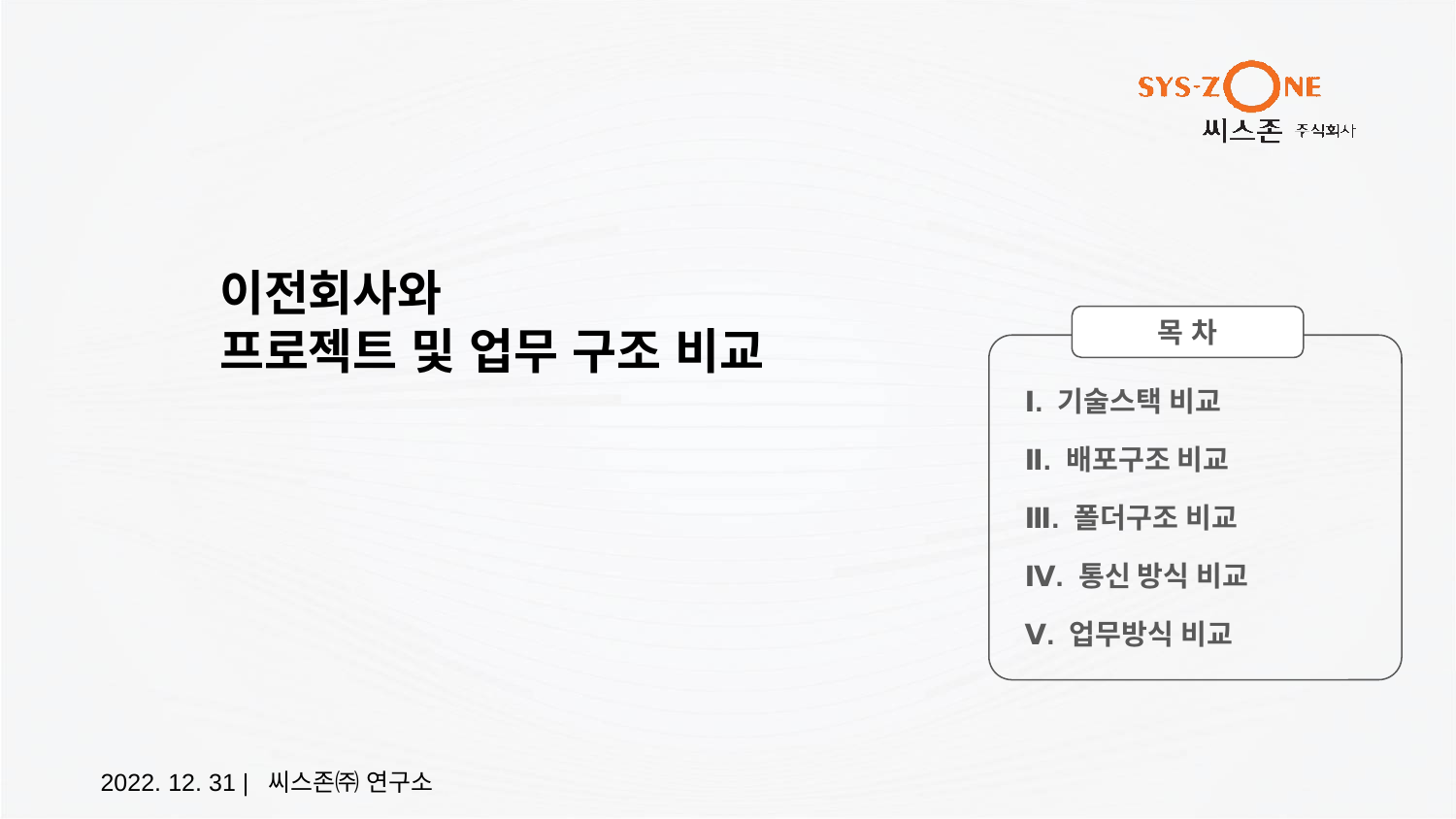

# 이전회사와 프로젝트 및 업무 구조 비교
목 차

Ⅰ. 기술스택 비교
Ⅱ. 배포구조 비교
Ⅲ. 폴더구조 비교
Ⅳ. 통신 방식 비교
Ⅴ. 업무방식 비교

2022. 12. 31 |  씨스존㈜ 연구소